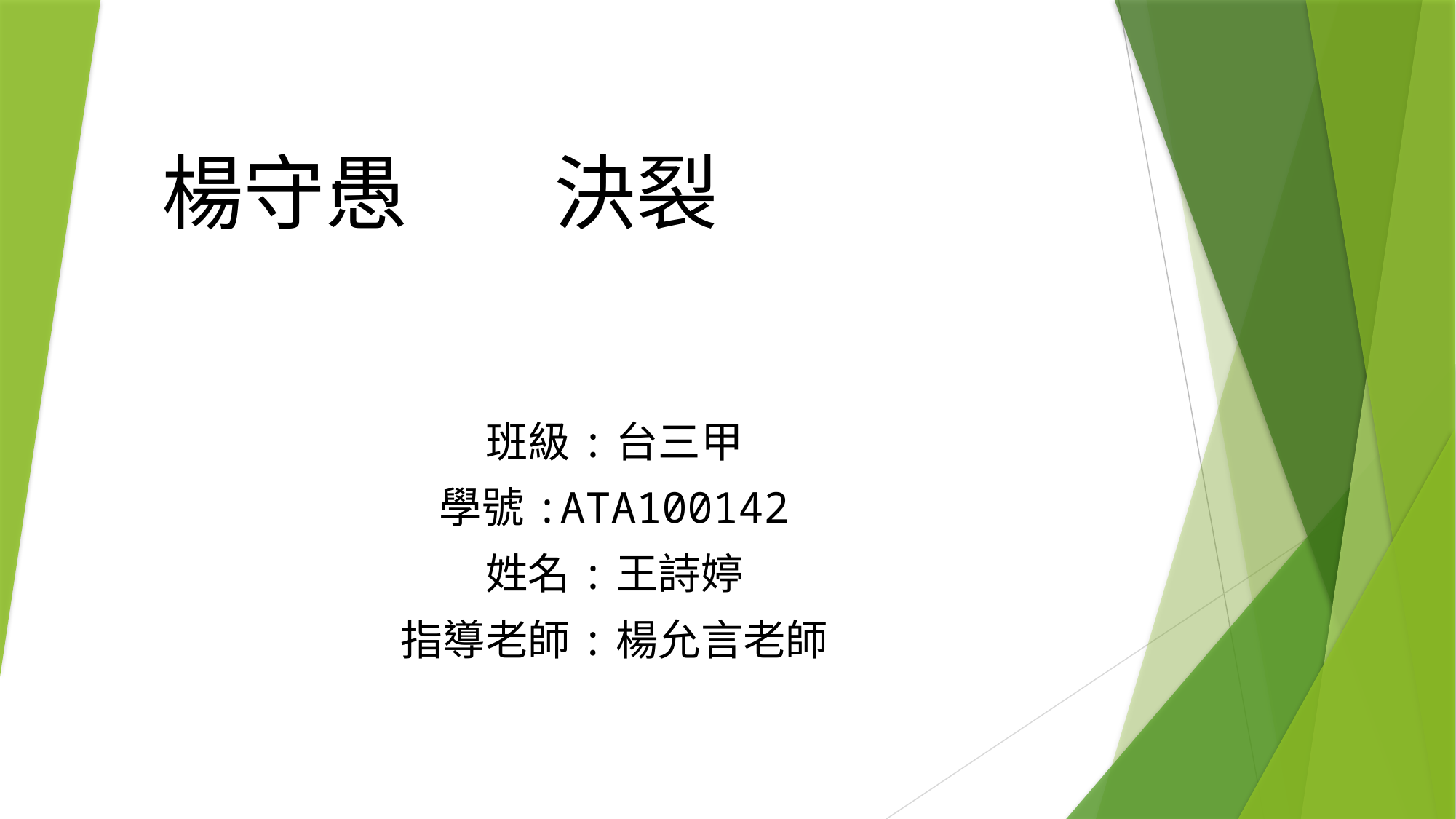

# 楊守愚        決裂

班級:台三甲
學號:ATA100142
姓名:王詩婷
指導老師:楊允言老師